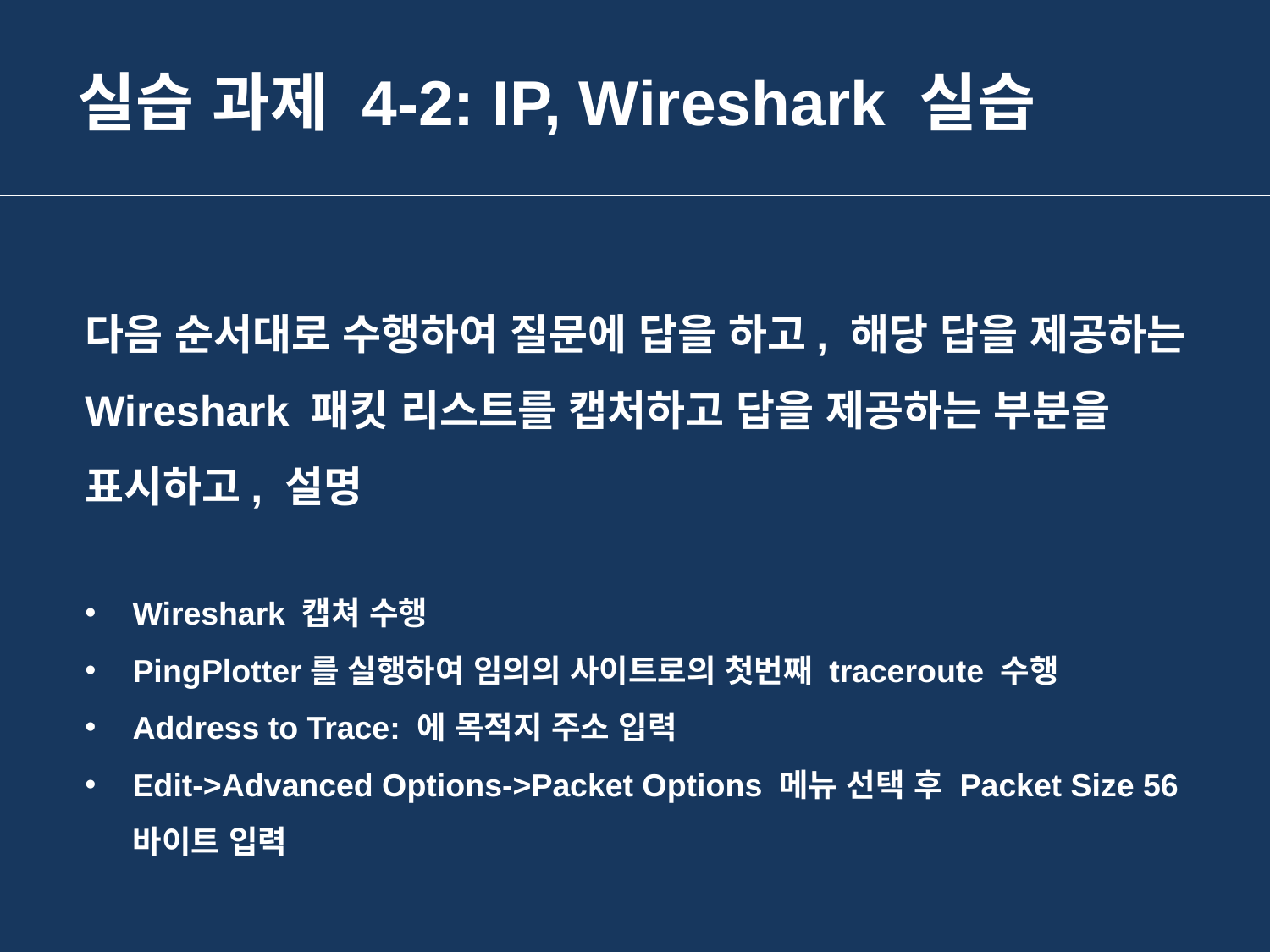

실습 과제 4-2: IP, Wireshark 실습
다음 순서대로 수행하여 질문에 답을 하고, 해당 답을 제공하는 Wireshark 패킷 리스트를 캡처하고 답을 제공하는 부분을 표시하고, 설명

Wireshark 캡쳐 수행
PingPlotter를 실행하여 임의의 사이트로의 첫번째 traceroute 수행
Address to Trace: 에 목적지 주소 입력
Edit->Advanced Options->Packet Options 메뉴 선택 후 Packet Size 56 바이트 입력